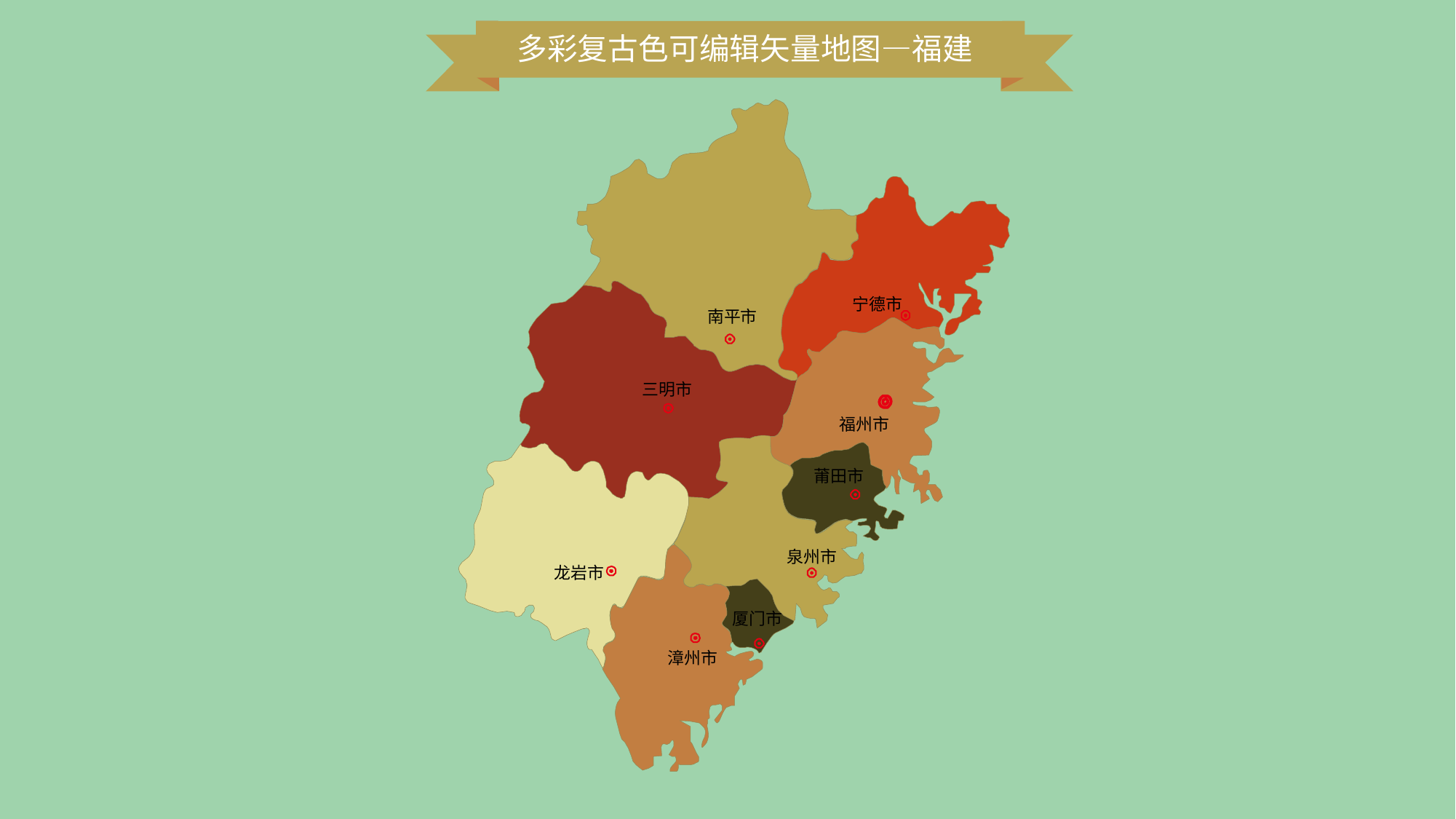

多彩复古色可编辑矢量地图—福建

宁德市
南平市

三明市

福州市

莆田市

泉州市

龙岩市

厦门市

漳州市